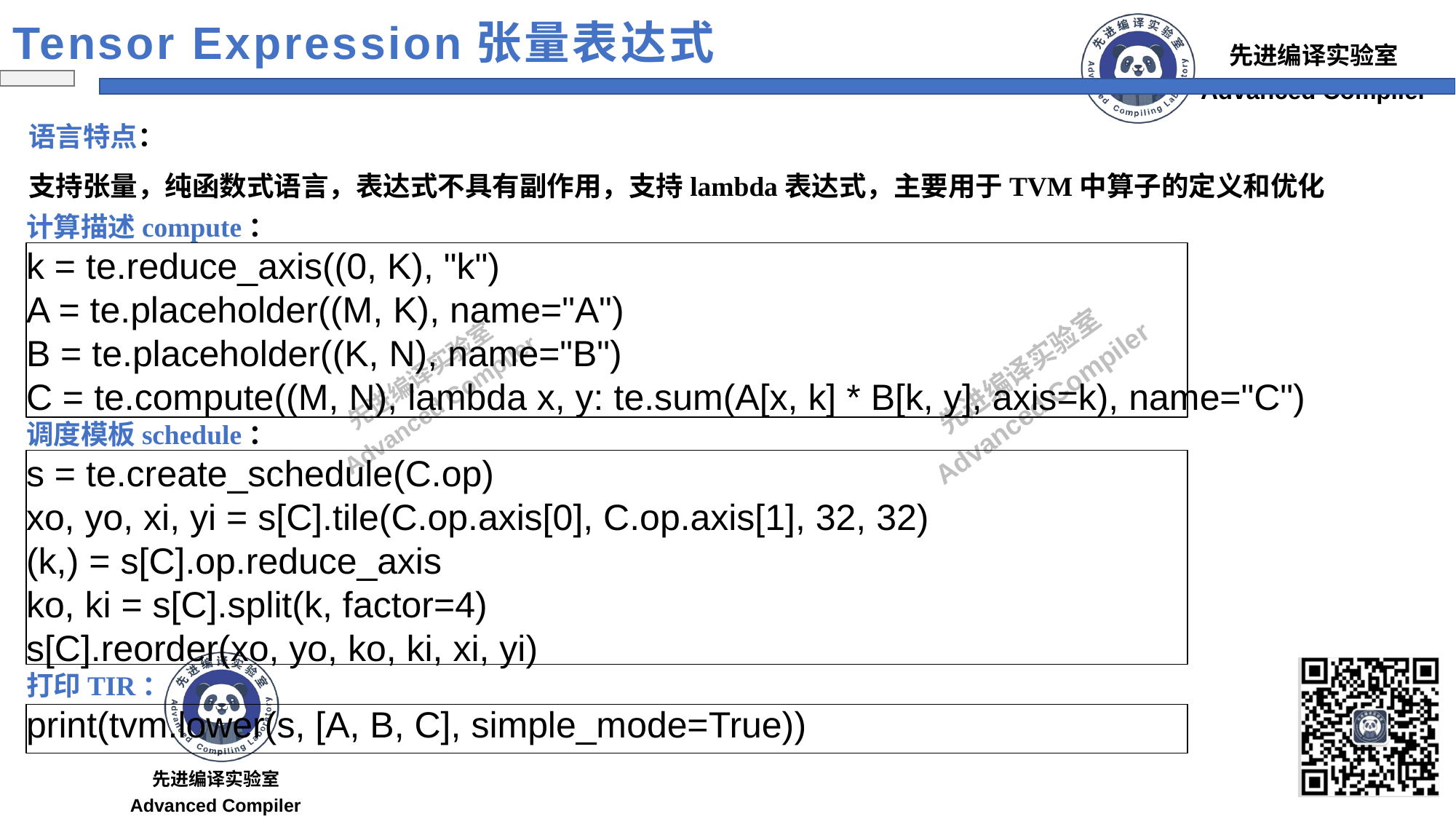

Tensor Expression张量表达式

语言特点：
支持张量，纯函数式语言，表达式不具有副作用，支持lambda表达式，主要用于TVM中算子的定义和优化
计算描述compute：
k = te.reduce_axis((0, K), "k")
A = te.placeholder((M, K), name="A")
B = te.placeholder((K, N), name="B")
C = te.compute((M, N), lambda x, y: te.sum(A[x, k] * B[k, y], axis=k), name="C")
调度模板schedule：
s = te.create_schedule(C.op)
xo, yo, xi, yi = s[C].tile(C.op.axis[0], C.op.axis[1], 32, 32)
(k,) = s[C].op.reduce_axis
ko, ki = s[C].split(k, factor=4)
s[C].reorder(xo, yo, ko, ki, xi, yi)
打印TIR：
print(tvm.lower(s, [A, B, C], simple_mode=True))